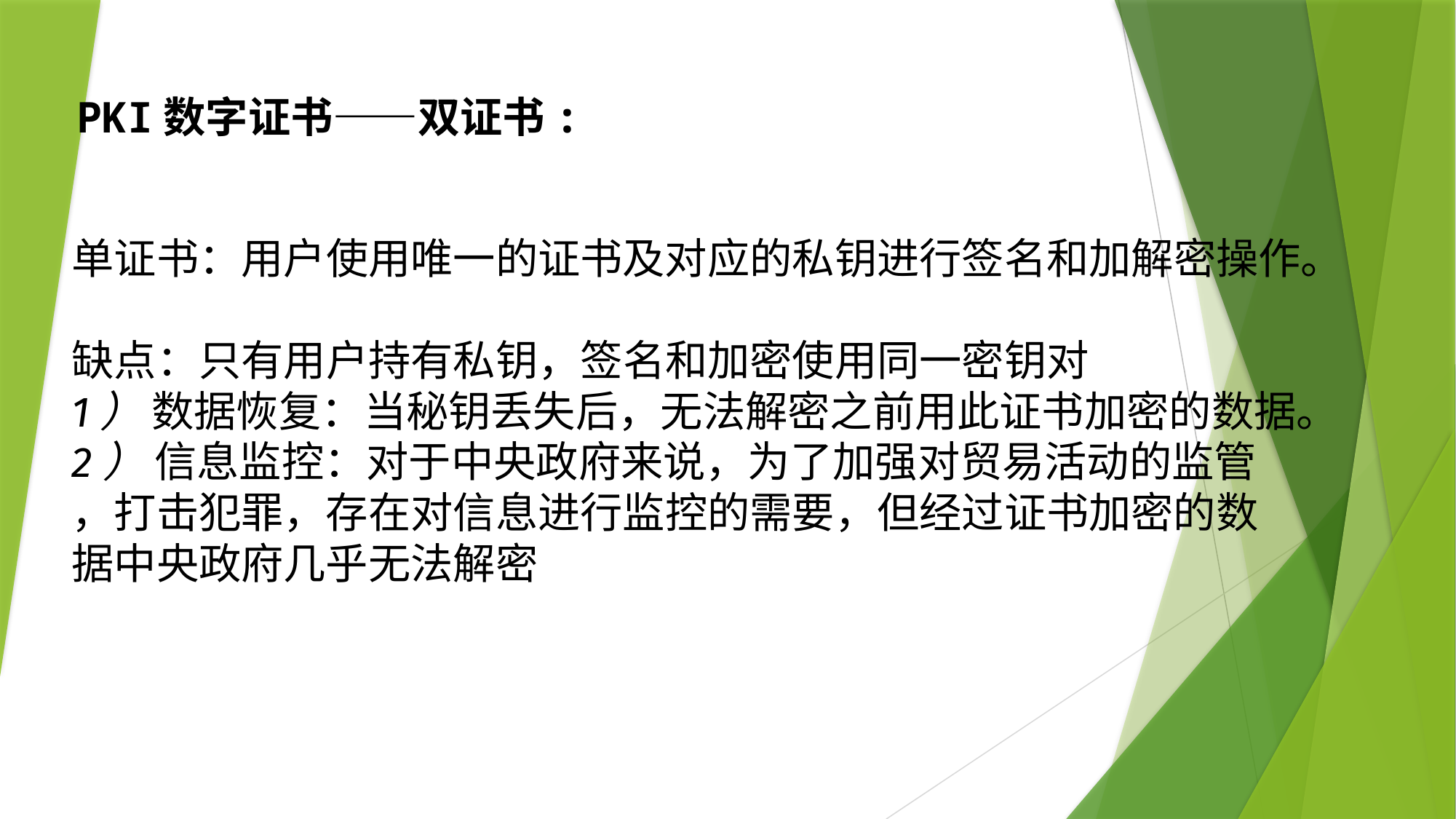

# PKI数字证书——双证书:
单证书：用户使用唯一的证书及对应的私钥进行签名和加解密操作。

缺点：只有用户持有私钥，签名和加密使用同一密钥对
1） 数据恢复：当秘钥丢失后，无法解密之前用此证书加密的数据。
2） 信息监控：对于中央政府来说，为了加强对贸易活动的监管
，打击犯罪，存在对信息进行监控的需要，但经过证书加密的数
据中央政府几乎无法解密